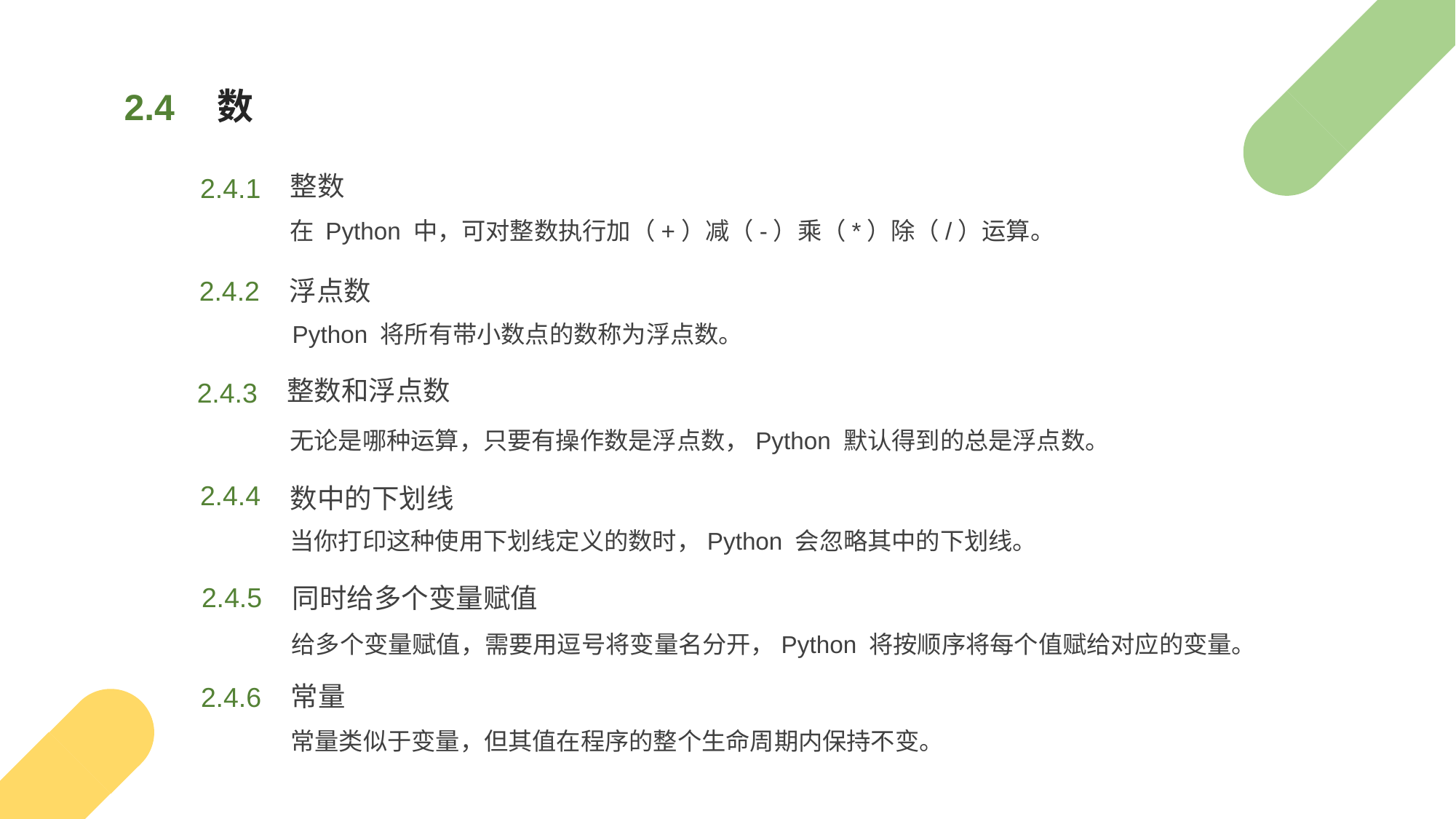

# 数
2.4
整数
2.4.1
在 Python 中，可对整数执行加（+）减（-）乘（*）除（/）运算。
2.4.2
浮点数
Python 将所有带小数点的数称为浮点数。
整数和浮点数
2.4.3
无论是哪种运算，只要有操作数是浮点数，Python 默认得到的总是浮点数。
2.4.4
数中的下划线
当你打印这种使用下划线定义的数时，Python 会忽略其中的下划线。
2.4.5
同时给多个变量赋值
给多个变量赋值，需要用逗号将变量名分开，Python 将按顺序将每个值赋给对应的变量。
常量
2.4.6
常量类似于变量，但其值在程序的整个生命周期内保持不变。